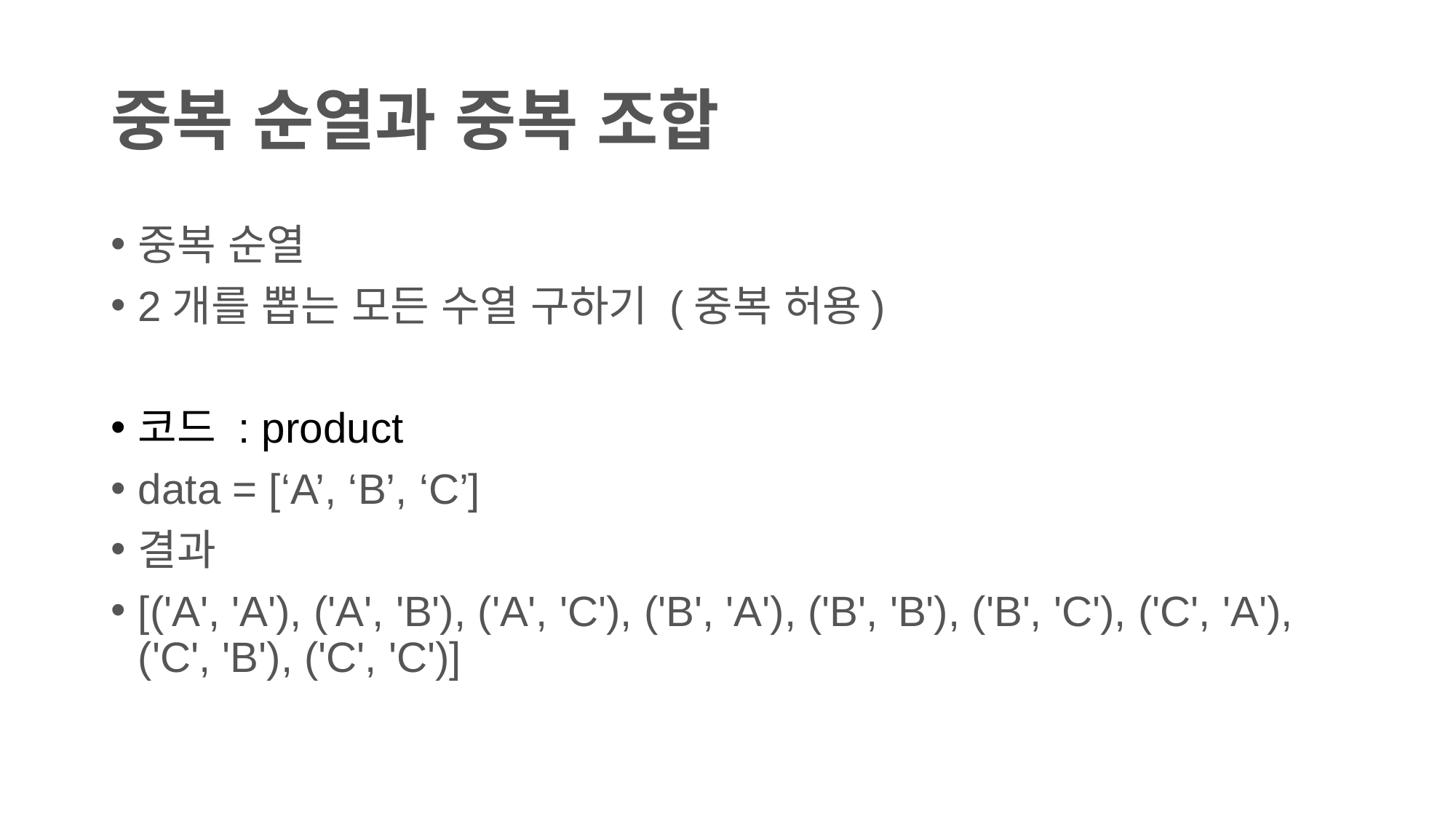

# 중복 순열과 중복 조합
중복 순열
2개를 뽑는 모든 수열 구하기 (중복 허용)

코드 : product
data = [‘A’, ‘B’, ‘C’]
결과
[('A', 'A'), ('A', 'B'), ('A', 'C'), ('B', 'A'), ('B', 'B'), ('B', 'C'), ('C', 'A'), ('C', 'B'), ('C', 'C')]